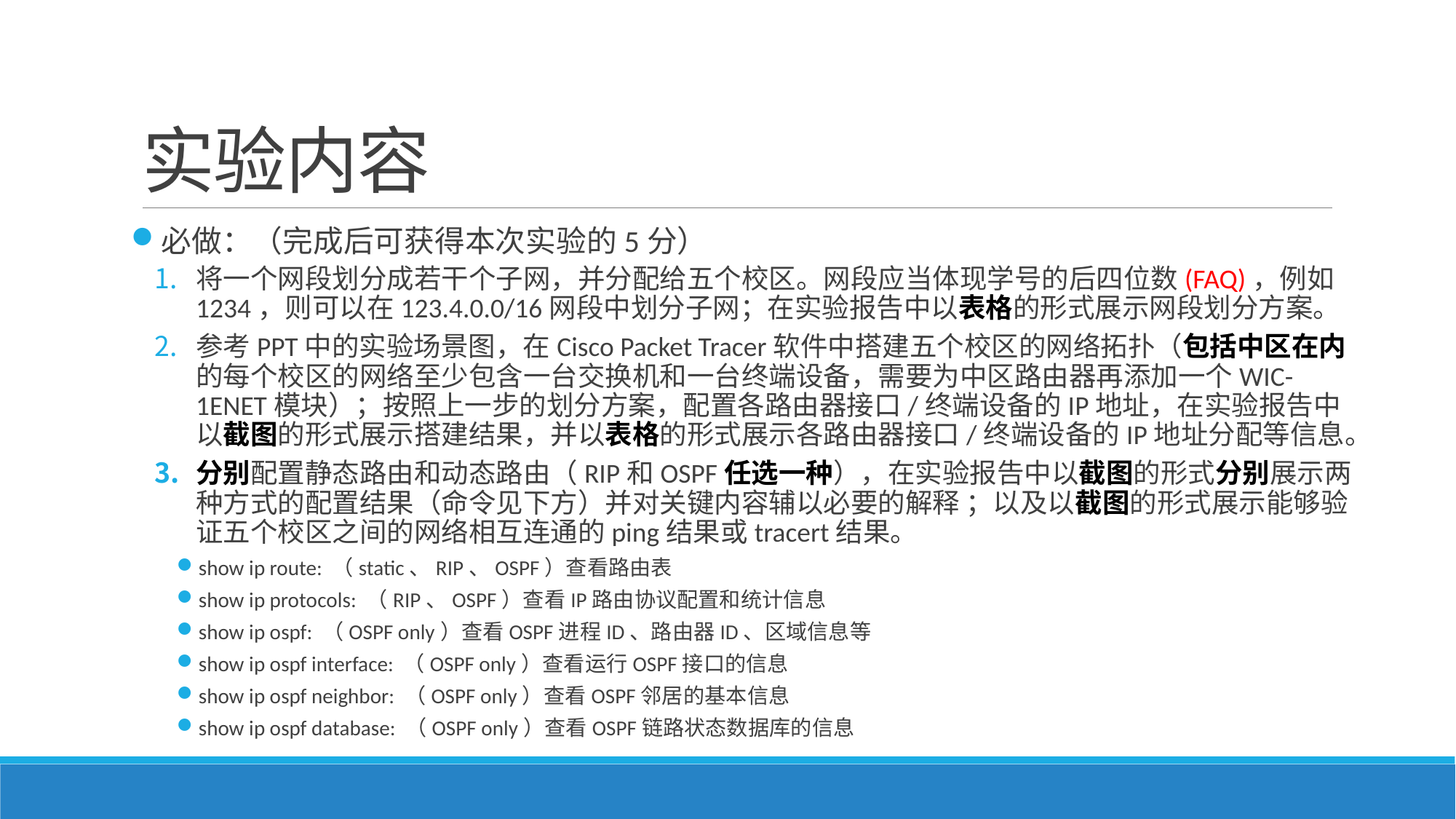

# 实验内容
必做：（完成后可获得本次实验的5分）
将一个网段划分成若干个子网，并分配给五个校区。网段应当体现学号的后四位数(FAQ)，例如1234，则可以在123.4.0.0/16网段中划分子网；在实验报告中以表格的形式展示网段划分方案。
参考PPT中的实验场景图，在Cisco Packet Tracer软件中搭建五个校区的网络拓扑（包括中区在内的每个校区的网络至少包含一台交换机和一台终端设备，需要为中区路由器再添加一个WIC-1ENET模块）；按照上一步的划分方案，配置各路由器接口/终端设备的IP地址，在实验报告中以截图的形式展示搭建结果，并以表格的形式展示各路由器接口/终端设备的IP地址分配等信息。
分别配置静态路由和动态路由（RIP和OSPF任选一种），在实验报告中以截图的形式分别展示两种方式的配置结果（命令见下方）并对关键内容辅以必要的解释 ；以及以截图的形式展示能够验证五个校区之间的网络相互连通的ping结果或tracert结果。
show ip route: （static、RIP、OSPF）查看路由表
show ip protocols: （RIP、OSPF）查看IP路由协议配置和统计信息
show ip ospf: （OSPF only）查看OSPF进程ID、路由器ID、区域信息等
show ip ospf interface: （OSPF only）查看运行OSPF接口的信息
show ip ospf neighbor: （OSPF only）查看OSPF邻居的基本信息
show ip ospf database: （OSPF only）查看OSPF链路状态数据库的信息